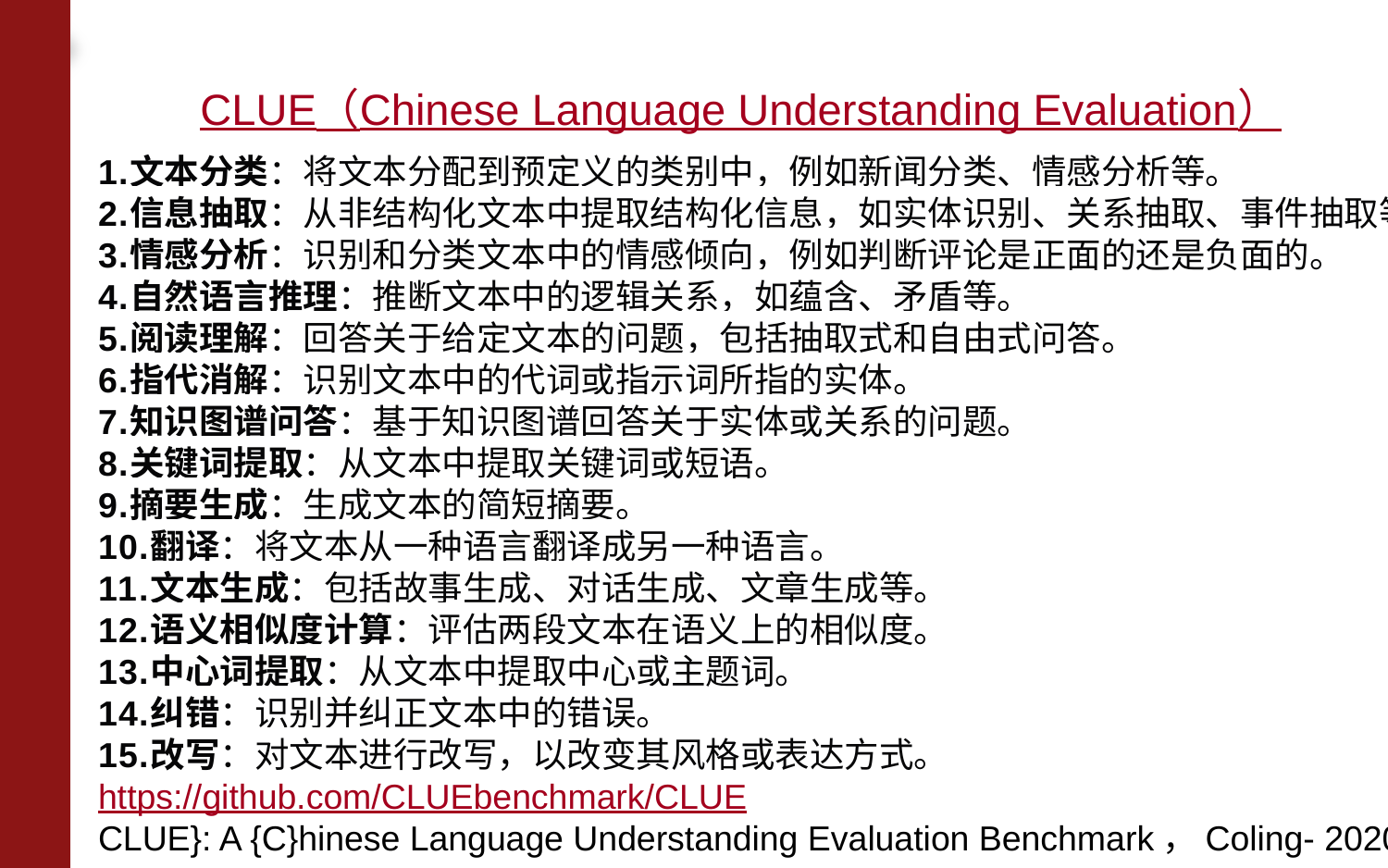

# CLUE（Chinese Language Understanding Evaluation）
文本分类：将文本分配到预定义的类别中，例如新闻分类、情感分析等。
信息抽取：从非结构化文本中提取结构化信息，如实体识别、关系抽取、事件抽取等。
情感分析：识别和分类文本中的情感倾向，例如判断评论是正面的还是负面的。
自然语言推理：推断文本中的逻辑关系，如蕴含、矛盾等。
阅读理解：回答关于给定文本的问题，包括抽取式和自由式问答。
指代消解：识别文本中的代词或指示词所指的实体。
知识图谱问答：基于知识图谱回答关于实体或关系的问题。
关键词提取：从文本中提取关键词或短语。
摘要生成：生成文本的简短摘要。
翻译：将文本从一种语言翻译成另一种语言。
文本生成：包括故事生成、对话生成、文章生成等。
语义相似度计算：评估两段文本在语义上的相似度。
中心词提取：从文本中提取中心或主题词。
纠错：识别并纠正文本中的错误。
改写：对文本进行改写，以改变其风格或表达方式。
https://github.com/CLUEbenchmark/CLUE
CLUE}: A {C}hinese Language Understanding Evaluation Benchmark，Coling- 2020